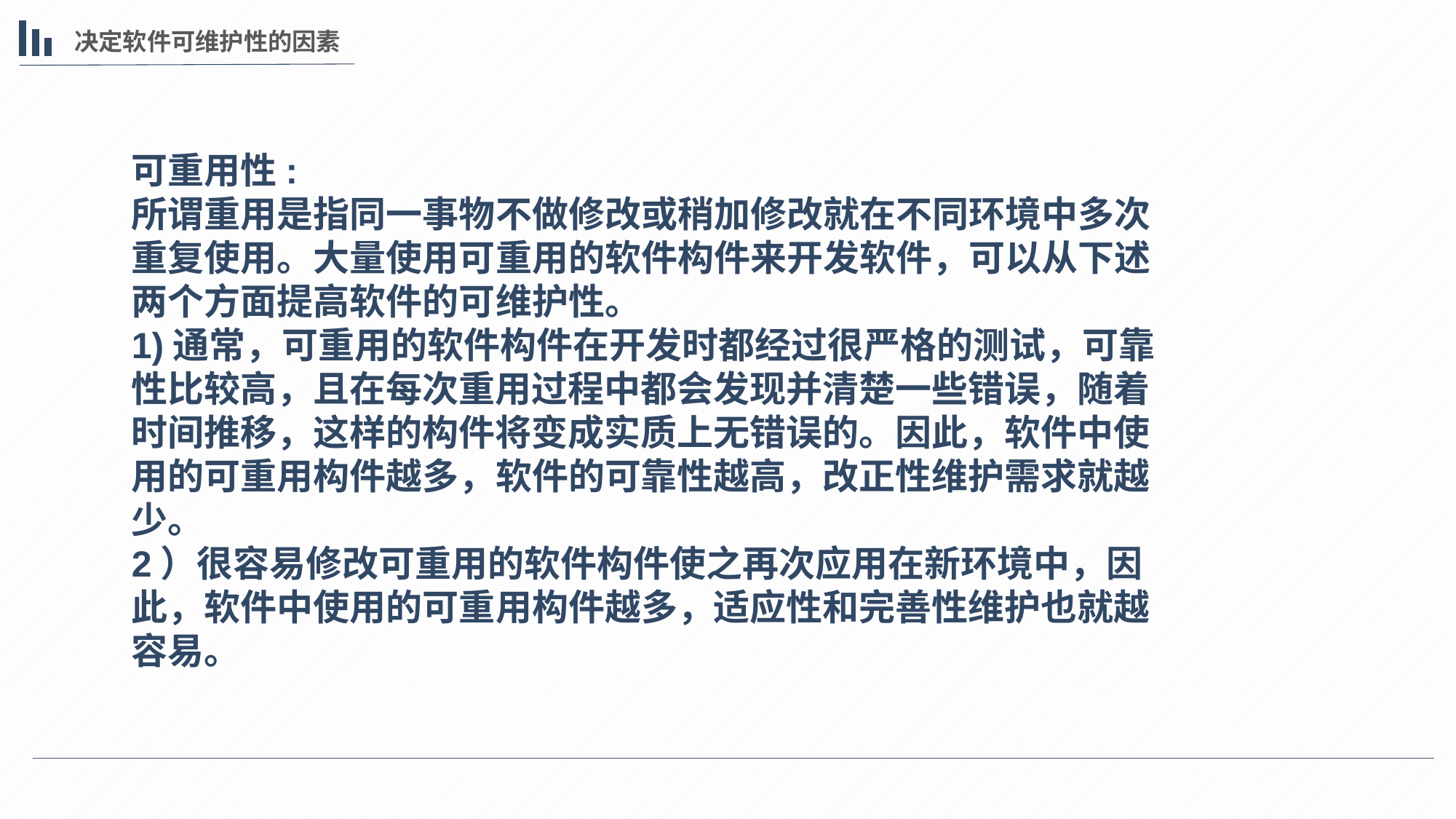

决定软件可维护性的因素

可重用性:
所谓重用是指同一事物不做修改或稍加修改就在不同环境中多次重复使用。大量使用可重用的软件构件来开发软件，可以从下述两个方面提高软件的可维护性。
1)通常，可重用的软件构件在开发时都经过很严格的测试，可靠性比较高，且在每次重用过程中都会发现并清楚一些错误，随着时间推移，这样的构件将变成实质上无错误的。因此，软件中使用的可重用构件越多，软件的可靠性越高，改正性维护需求就越少。
2）很容易修改可重用的软件构件使之再次应用在新环境中，因此，软件中使用的可重用构件越多，适应性和完善性维护也就越容易。